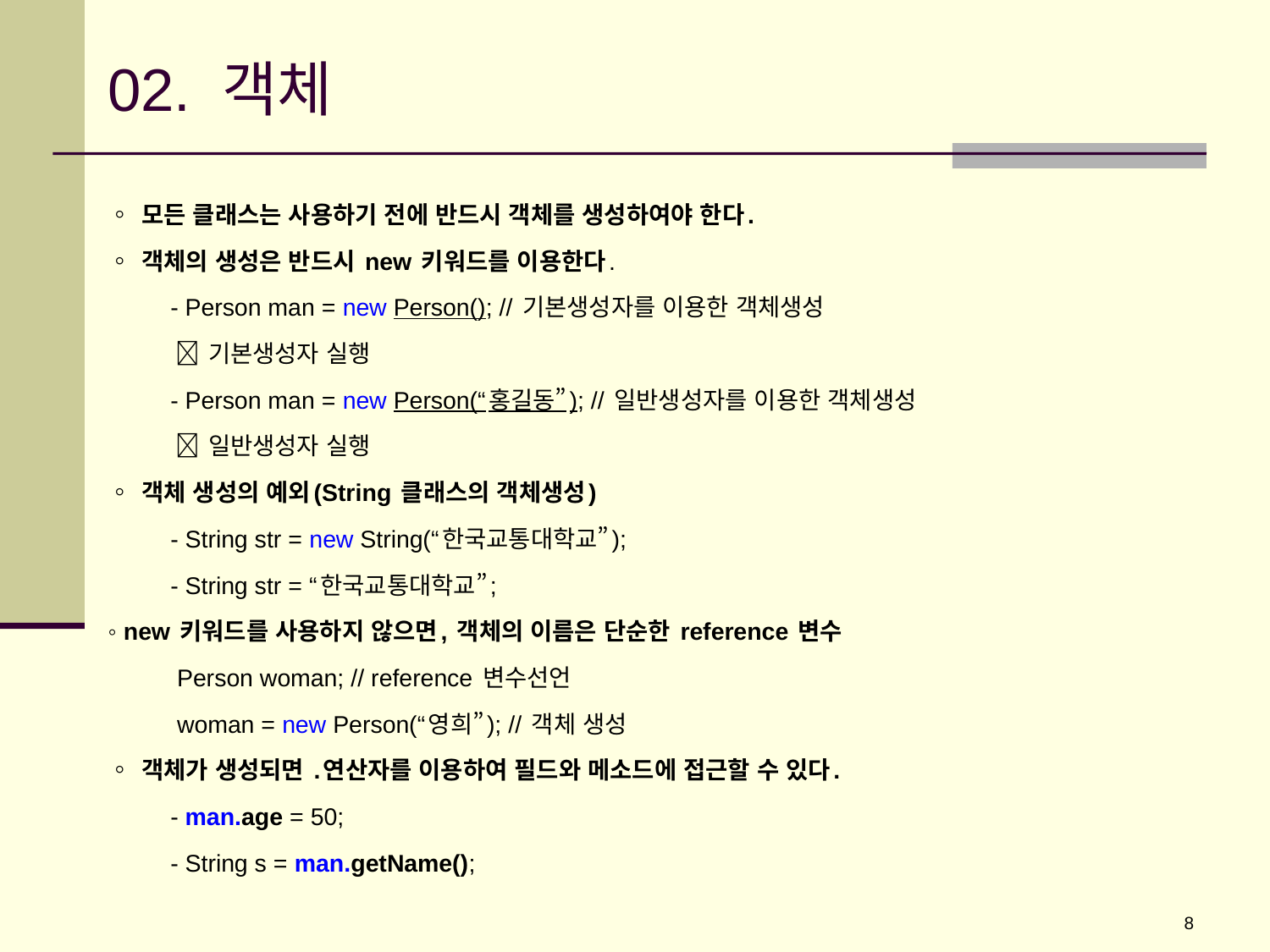

# 02. 객체
◦ 모든 클래스는 사용하기 전에 반드시 객체를 생성하여야 한다.
◦ 객체의 생성은 반드시 new 키워드를 이용한다.
	- Person man = new Person(); // 기본생성자를 이용한 객체생성
				 󰀧 기본생성자 실행
	- Person man = new Person(“홍길동”); // 일반생성자를 이용한 객체생성
				 󰀧 일반생성자 실행
◦ 객체 생성의 예외(String 클래스의 객체생성)
	- String str = new String(“한국교통대학교”);
	- String str = “한국교통대학교”;
◦ new 키워드를 사용하지 않으면, 객체의 이름은 단순한 reference 변수
	 Person woman; // reference 변수선언
	 woman = new Person(“영희”); // 객체 생성
◦ 객체가 생성되면 .연산자를 이용하여 필드와 메소드에 접근할 수 있다.
	- man.age = 50;
	- String s = man.getName();
8